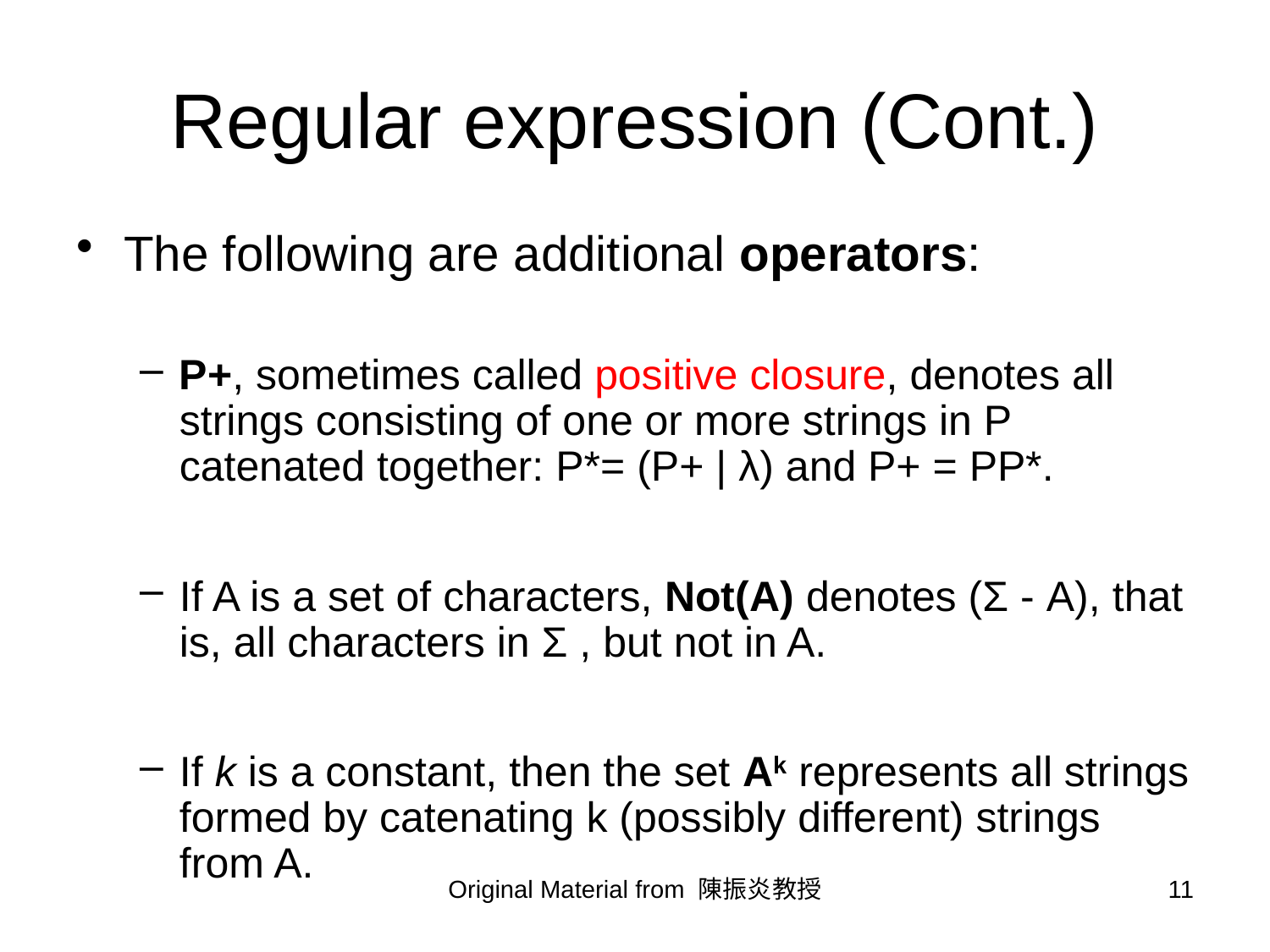

# Regular expression (Cont.)
The following are additional operators:

P+, sometimes called positive closure, denotes all strings consisting of one or more strings in P catenated together: P*= (P+ | λ) and P+ = PP*.

If A is a set of characters, Not(A) denotes (Σ - A), that is, all characters in Σ , but not in A.

If k is a constant, then the set Ak represents all strings formed by catenating k (possibly different) strings from A.
Original Material from 陳振炎教授
11